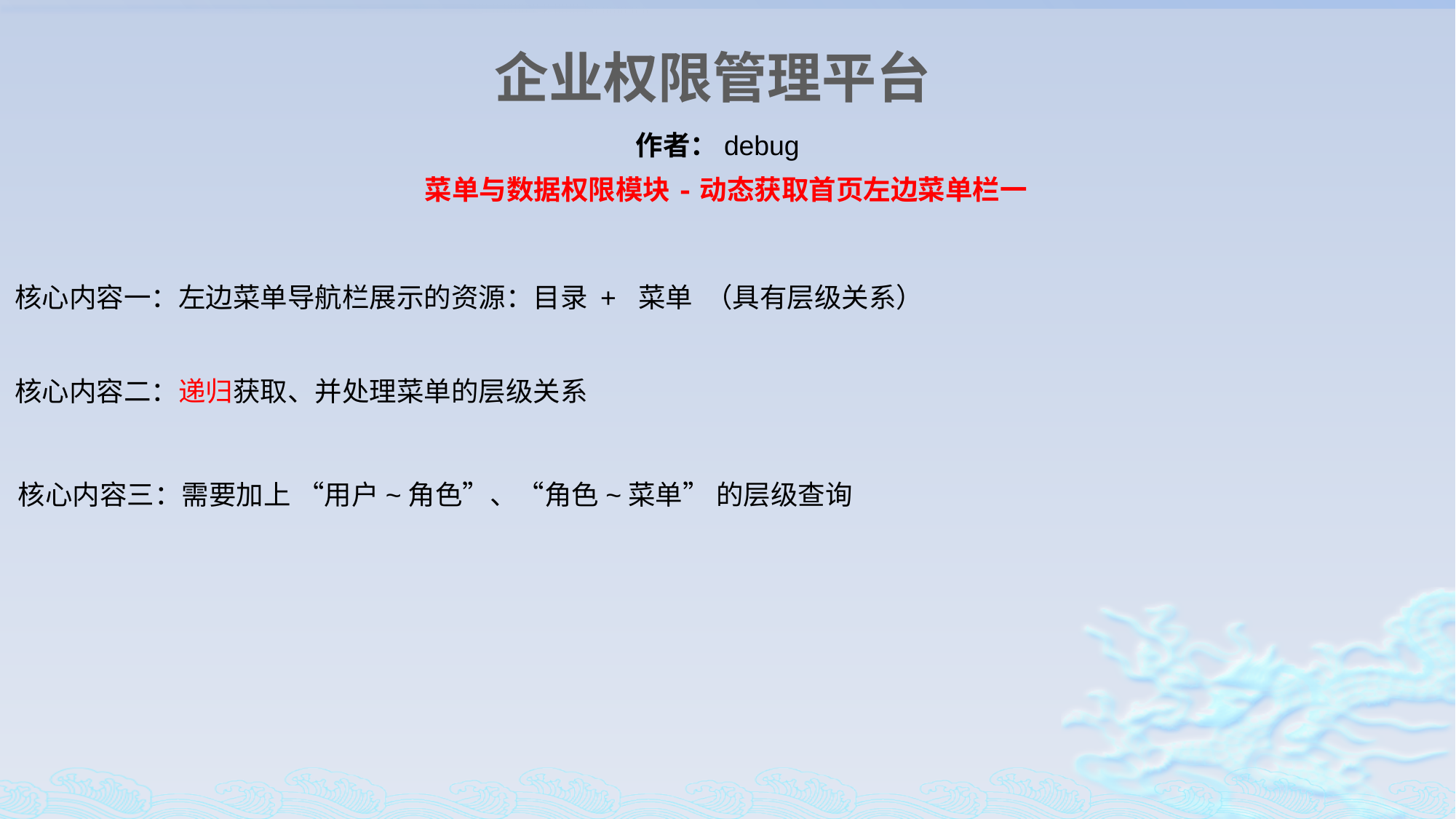

企业权限管理平台
作者：debug
菜单与数据权限模块-动态获取首页左边菜单栏一
核心内容一：左边菜单导航栏展示的资源：目录 +  菜单  （具有层级关系）
核心内容二：递归获取、并处理菜单的层级关系
核心内容三：需要加上 “用户~角色”、“角色~菜单” 的层级查询